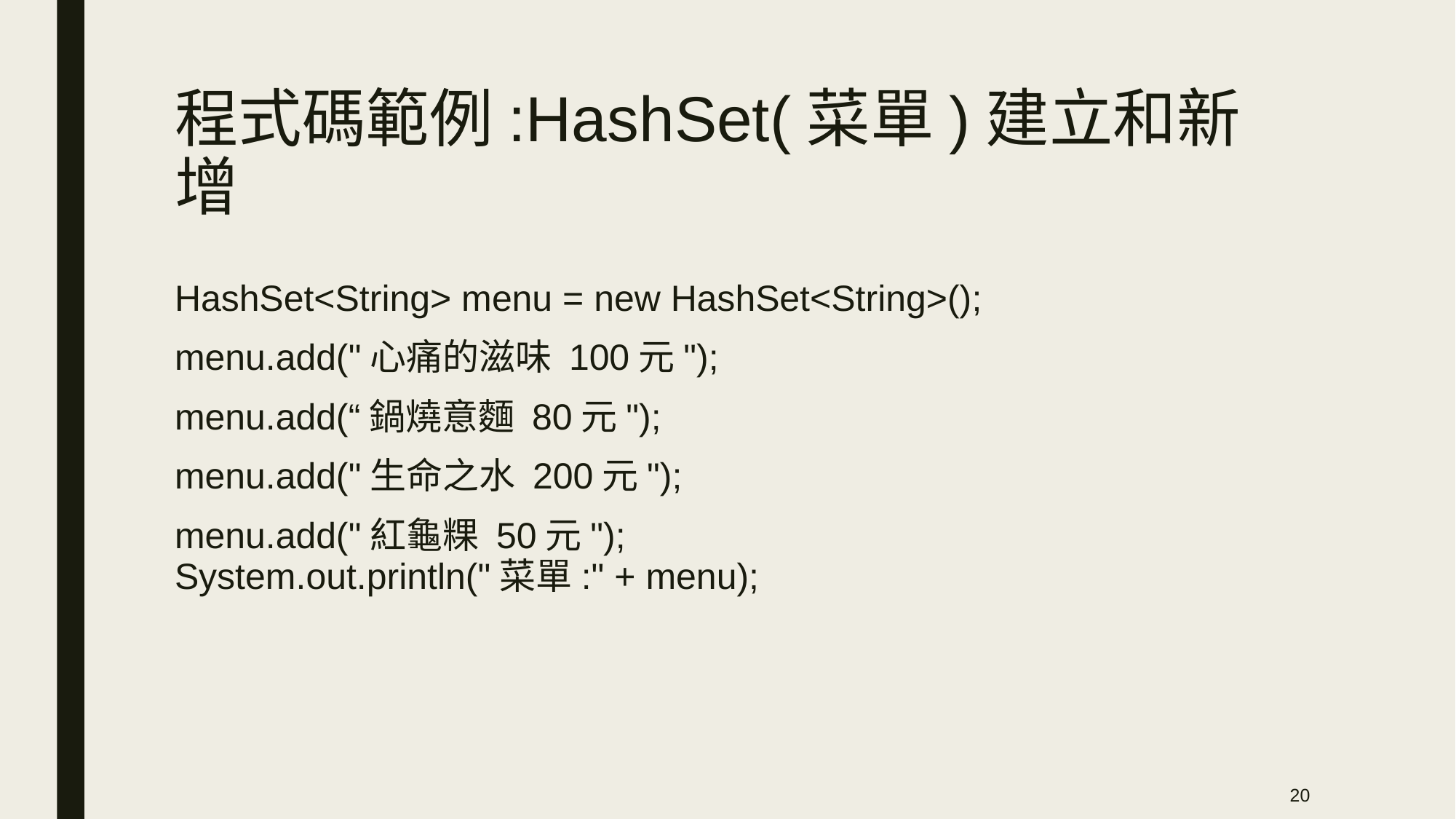

# 程式碼範例:HashSet(菜單)建立和新增
HashSet<String> menu = new HashSet<String>();
menu.add("心痛的滋味 100元");
menu.add(“鍋燒意麵 80元");
menu.add("生命之水 200元");
menu.add("紅龜粿 50元");
System.out.println("菜單:" + menu);
20